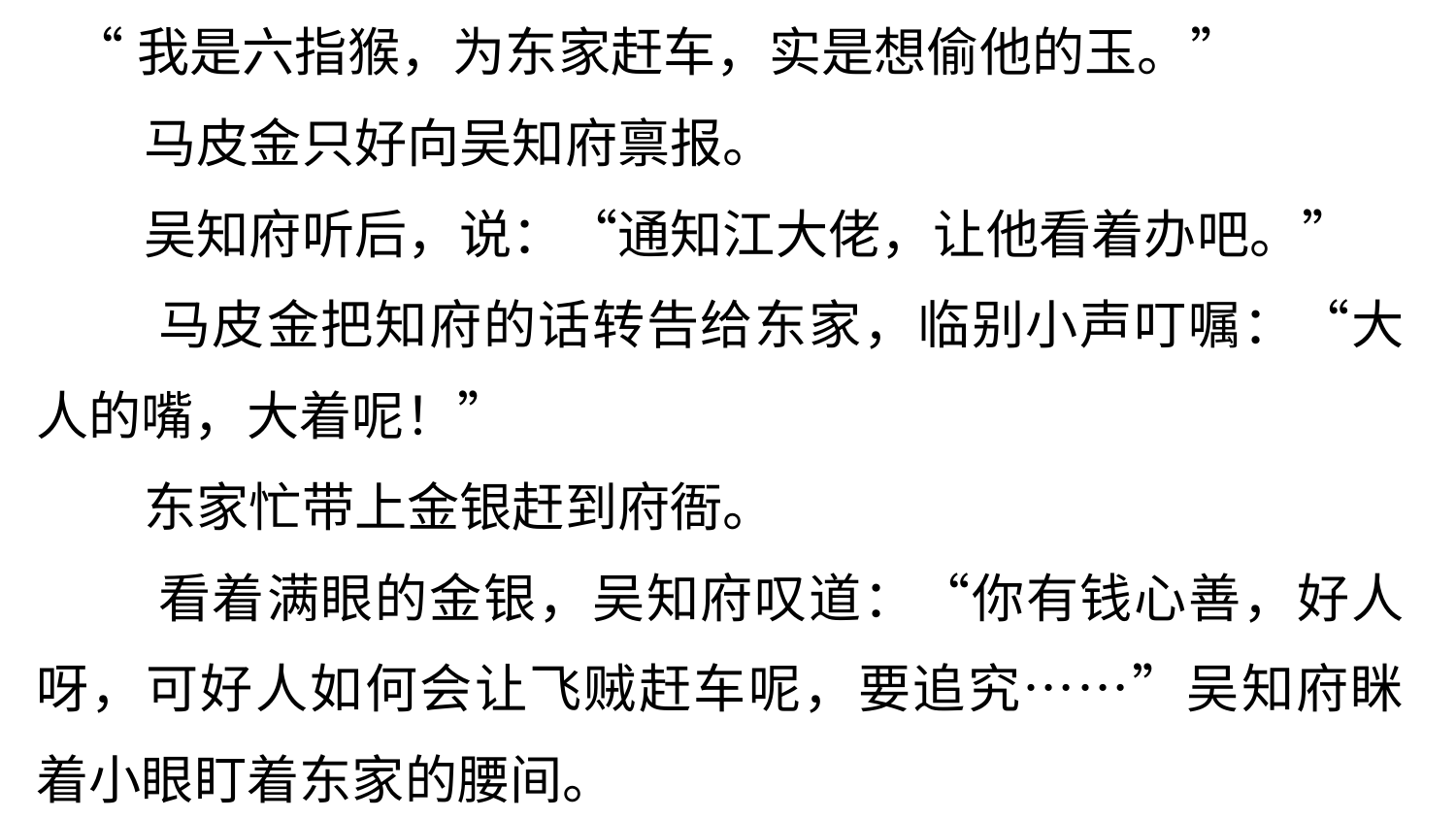

“我是六指猴，为东家赶车，实是想偷他的玉。”
        马皮金只好向吴知府禀报。
        吴知府听后，说：“通知江大佬，让他看着办吧。”
        马皮金把知府的话转告给东家，临别小声叮嘱：“大人的嘴，大着呢！”
        东家忙带上金银赶到府衙。
        看着满眼的金银，吴知府叹道：“你有钱心善，好人呀，可好人如何会让飞贼赶车呢，要追究……”吴知府眯着小眼盯着东家的腰间。